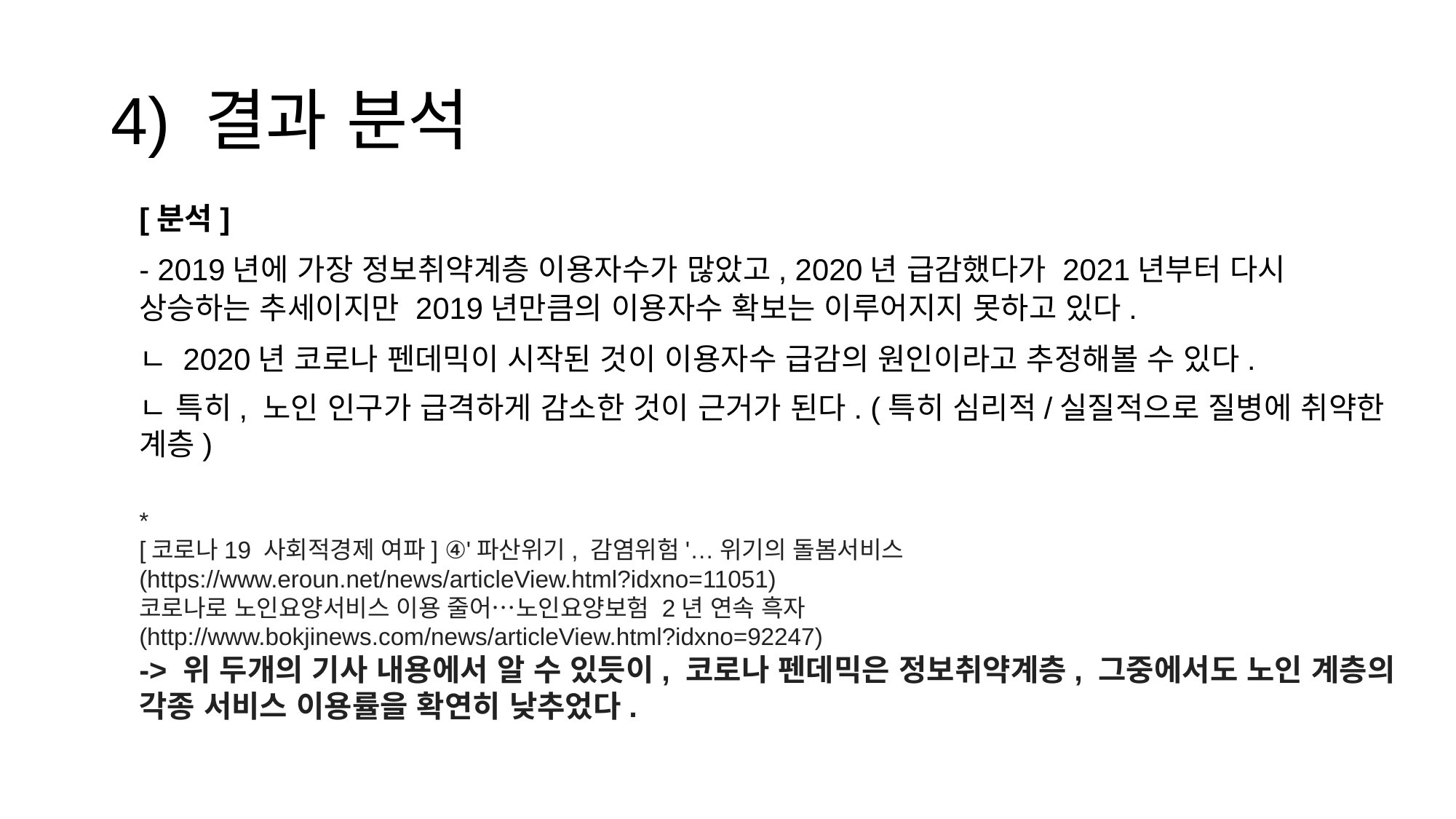

# 4) 결과 분석
[분석]
- 2019년에 가장 정보취약계층 이용자수가 많았고, 2020년 급감했다가 2021년부터 다시 상승하는 추세이지만 2019년만큼의 이용자수 확보는 이루어지지 못하고 있다.
ㄴ 2020년 코로나 펜데믹이 시작된 것이 이용자수 급감의 원인이라고 추정해볼 수 있다.
ㄴ 특히, 노인 인구가 급격하게 감소한 것이 근거가 된다. (특히 심리적/실질적으로 질병에 취약한 계층)

*
[코로나19 사회적경제 여파] ④'파산위기, 감염위험'…위기의 돌봄서비스
(https://www.eroun.net/news/articleView.html?idxno=11051)
코로나로 노인요양서비스 이용 줄어…노인요양보험 2년 연속 흑자
(http://www.bokjinews.com/news/articleView.html?idxno=92247)
-> 위 두개의 기사 내용에서 알 수 있듯이, 코로나 펜데믹은 정보취약계층, 그중에서도 노인 계층의 각종 서비스 이용률을 확연히 낮추었다.